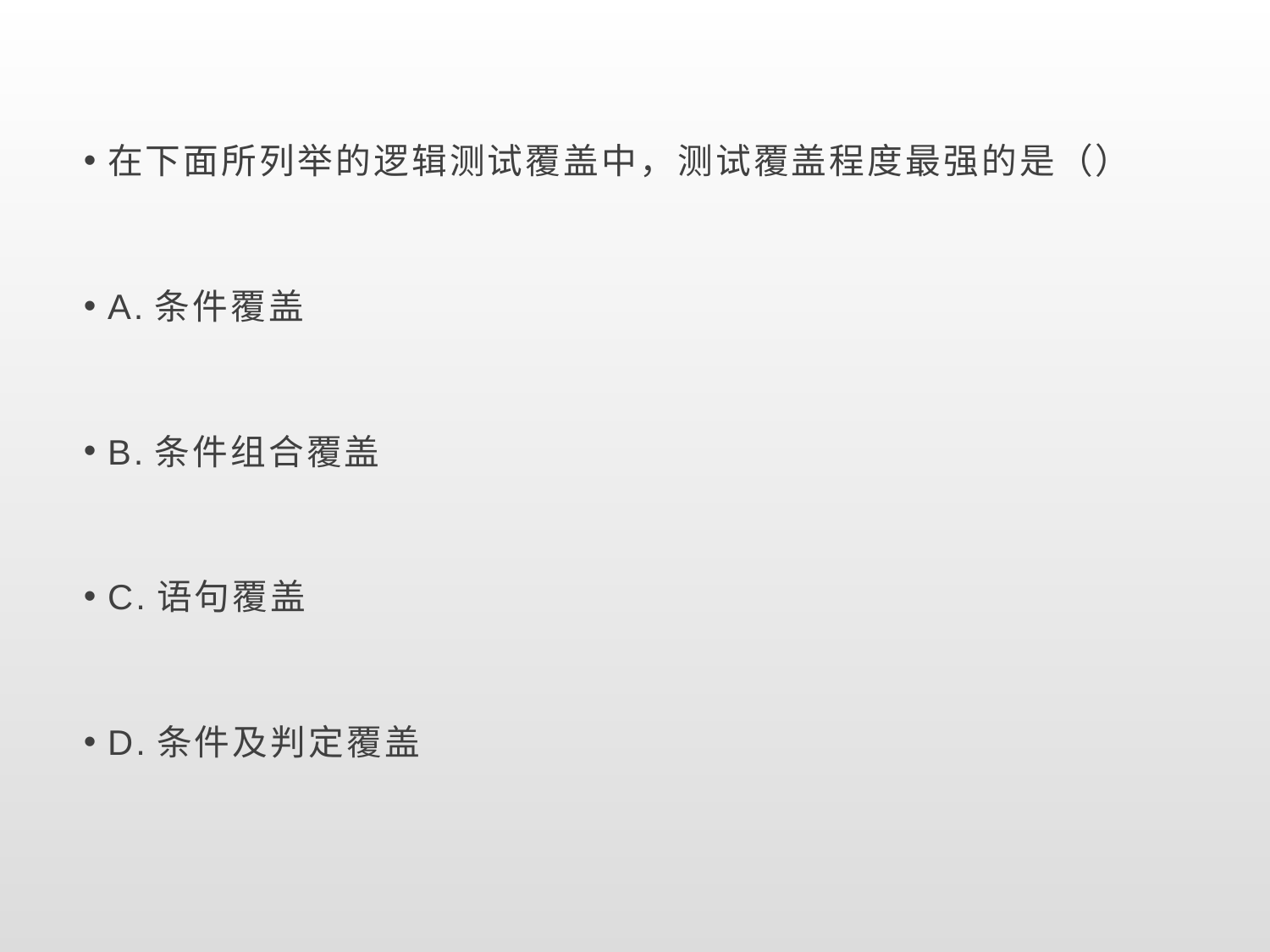

在下面所列举的逻辑测试覆盖中，测试覆盖程度最强的是（）

A.条件覆盖

B.条件组合覆盖

C.语句覆盖

D.条件及判定覆盖